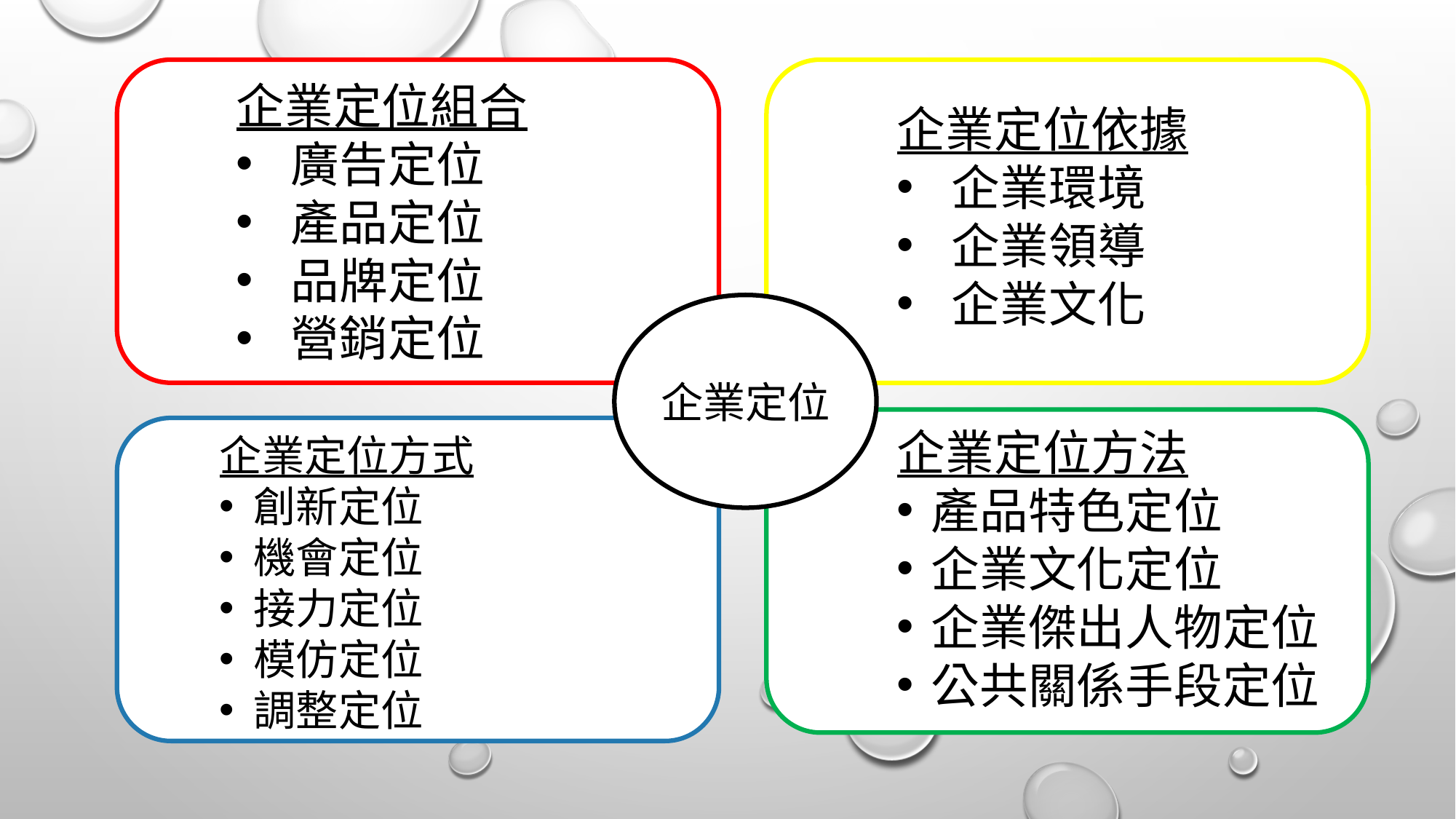

企業定位組合
廣告定位
產品定位
品牌定位
營銷定位
企業定位依據
企業環境
企業領導
企業文化

企業定位

企業定位方法
產品特色定位
企業文化定位
企業傑出人物定位
公共關係手段定位

企業定位方式
創新定位
機會定位
接力定位
模仿定位
調整定位